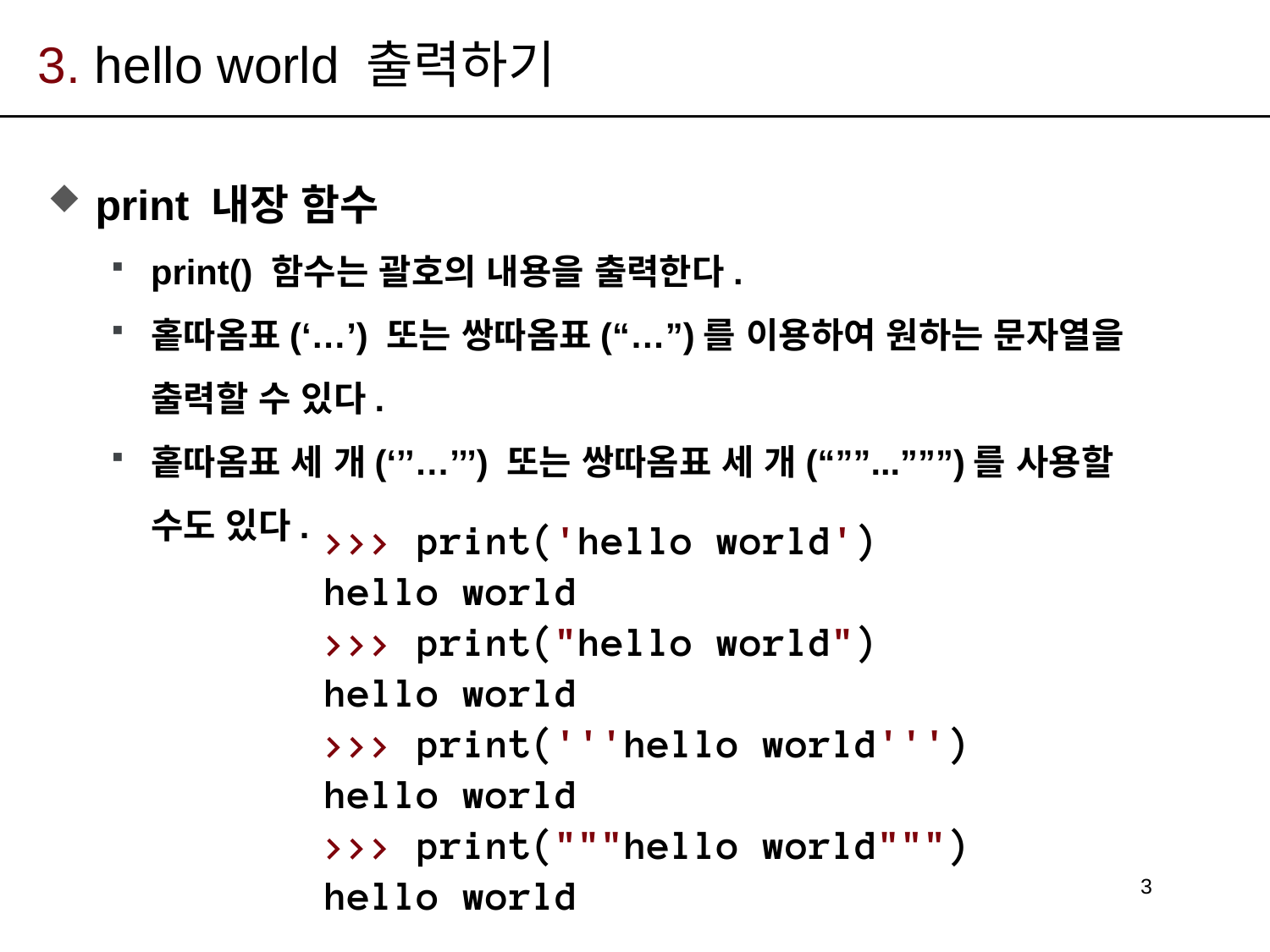

# 3. hello world 출력하기
print 내장 함수
print() 함수는 괄호의 내용을 출력한다.
홑따옴표(‘…’) 또는 쌍따옴표(“…”)를 이용하여 원하는 문자열을 출력할 수 있다.
홑따옴표 세 개(‘’’…’’’) 또는 쌍따옴표 세 개(“””...”””)를 사용할 수도 있다.

>>> print('hello world')
hello world
>>> print("hello world")
hello world
>>> print('''hello world''')
hello world
>>> print("""hello world""")
hello world
3